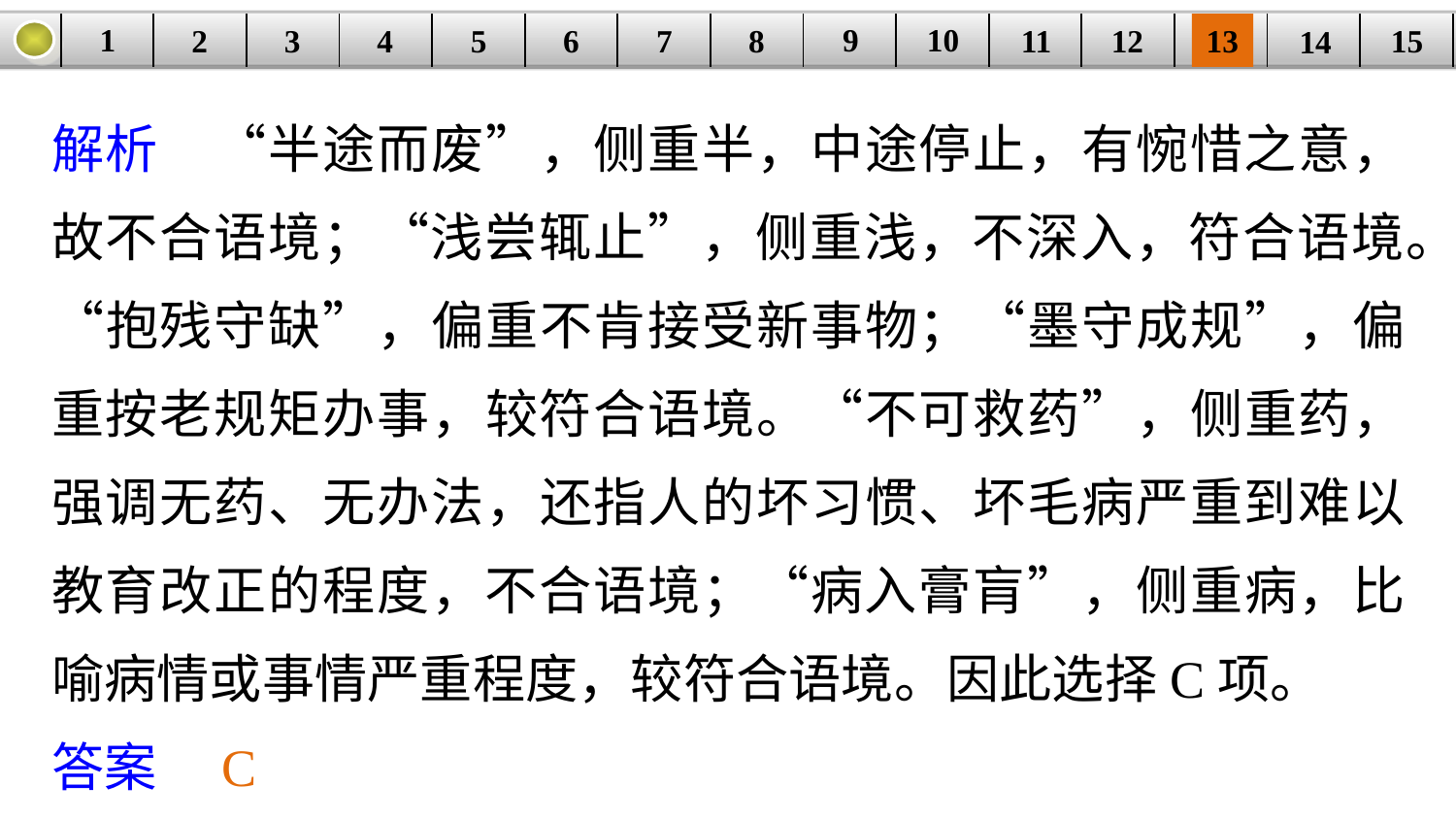

9
10
1
3
4
5
6
8
11
2
12
15
|  |  |  |  |  |  |  |  |  |  |  |  |  |  |  |
| --- | --- | --- | --- | --- | --- | --- | --- | --- | --- | --- | --- | --- | --- | --- |
7
13
14

解析　“半途而废”，侧重半，中途停止，有惋惜之意，故不合语境；“浅尝辄止”，侧重浅，不深入，符合语境。“抱残守缺”，偏重不肯接受新事物；“墨守成规”，偏重按老规矩办事，较符合语境。“不可救药”，侧重药，强调无药、无办法，还指人的坏习惯、坏毛病严重到难以教育改正的程度，不合语境；“病入膏肓”，侧重病，比喻病情或事情严重程度，较符合语境。因此选择C项。
答案　C